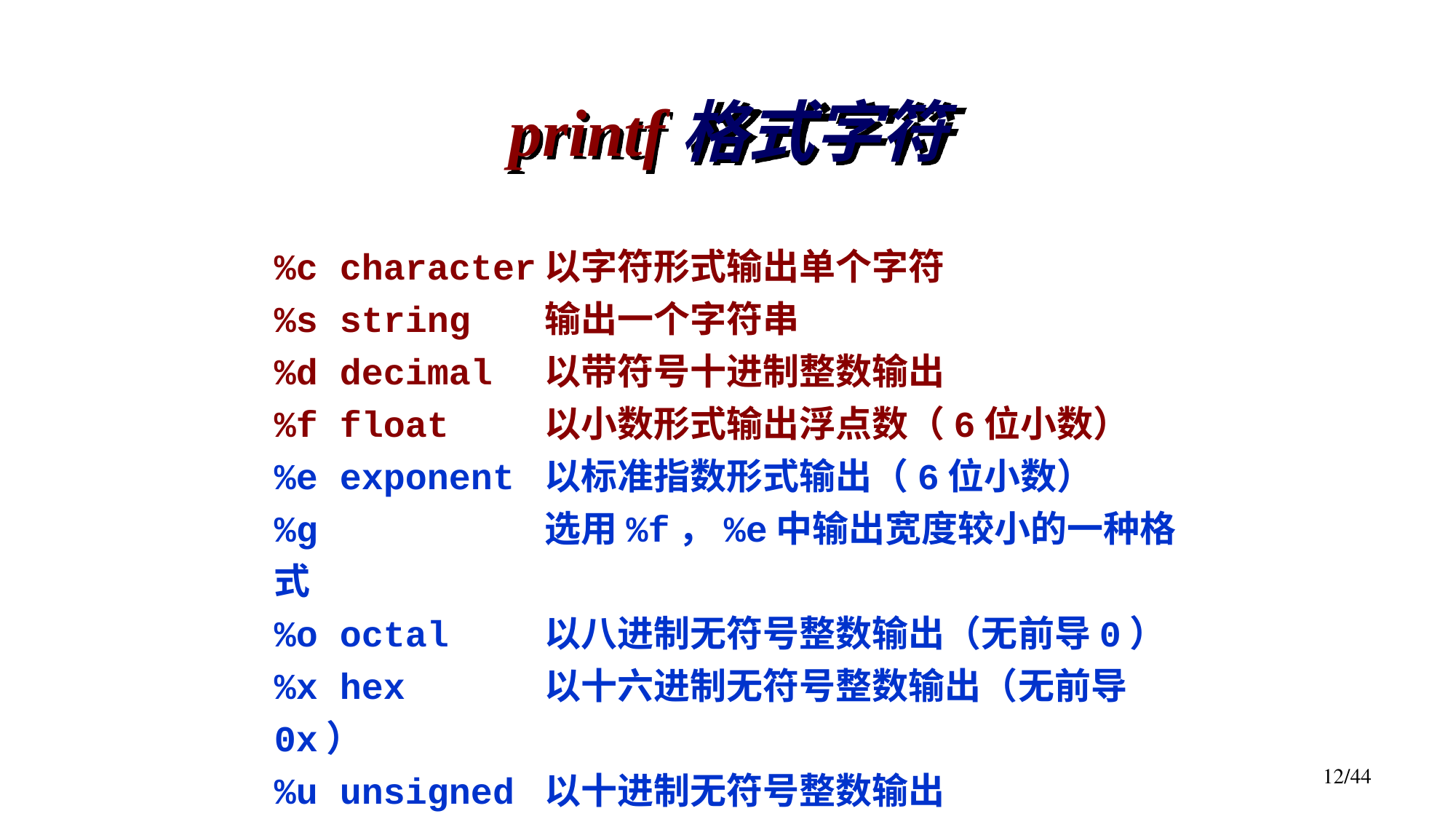

printf格式字符
%c character以字符形式输出单个字符
%s string   输出一个字符串
%d decimal  以带符号十进制整数输出
%f float    以小数形式输出浮点数（6位小数）
%e exponent 以标准指数形式输出（6位小数）
%g          选用%f，%e中输出宽度较小的一种格式
%o octal    以八进制无符号整数输出（无前导0）
%x hex      以十六进制无符号整数输出（无前导0x）
%u unsigned 以十进制无符号整数输出